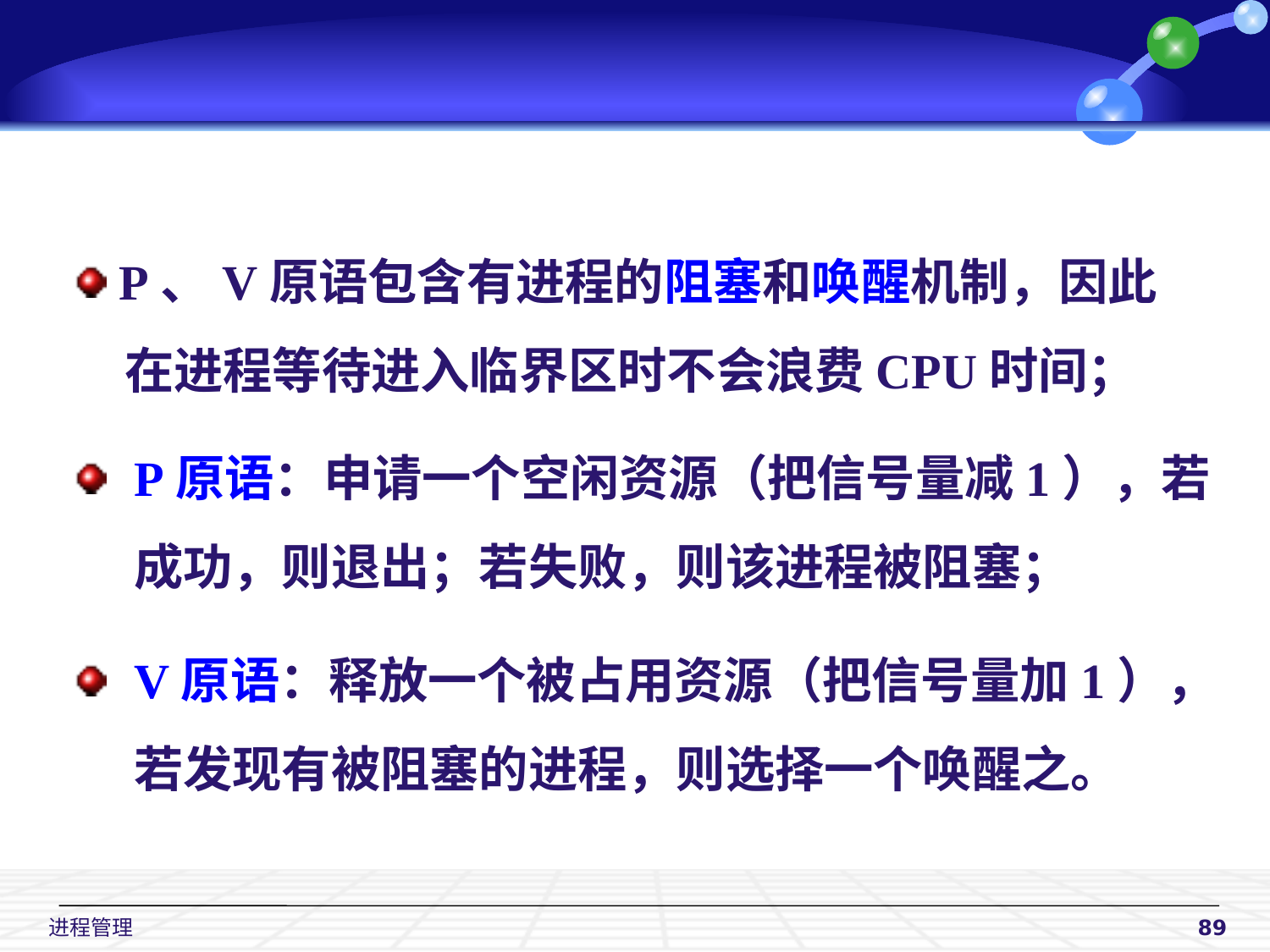

P、V原语包含有进程的阻塞和唤醒机制，因此
  在进程等待进入临界区时不会浪费CPU时间；
P原语：申请一个空闲资源（把信号量减1），若成功，则退出；若失败，则该进程被阻塞；
V原语：释放一个被占用资源（把信号量加1），若发现有被阻塞的进程，则选择一个唤醒之。
   进程管理
89